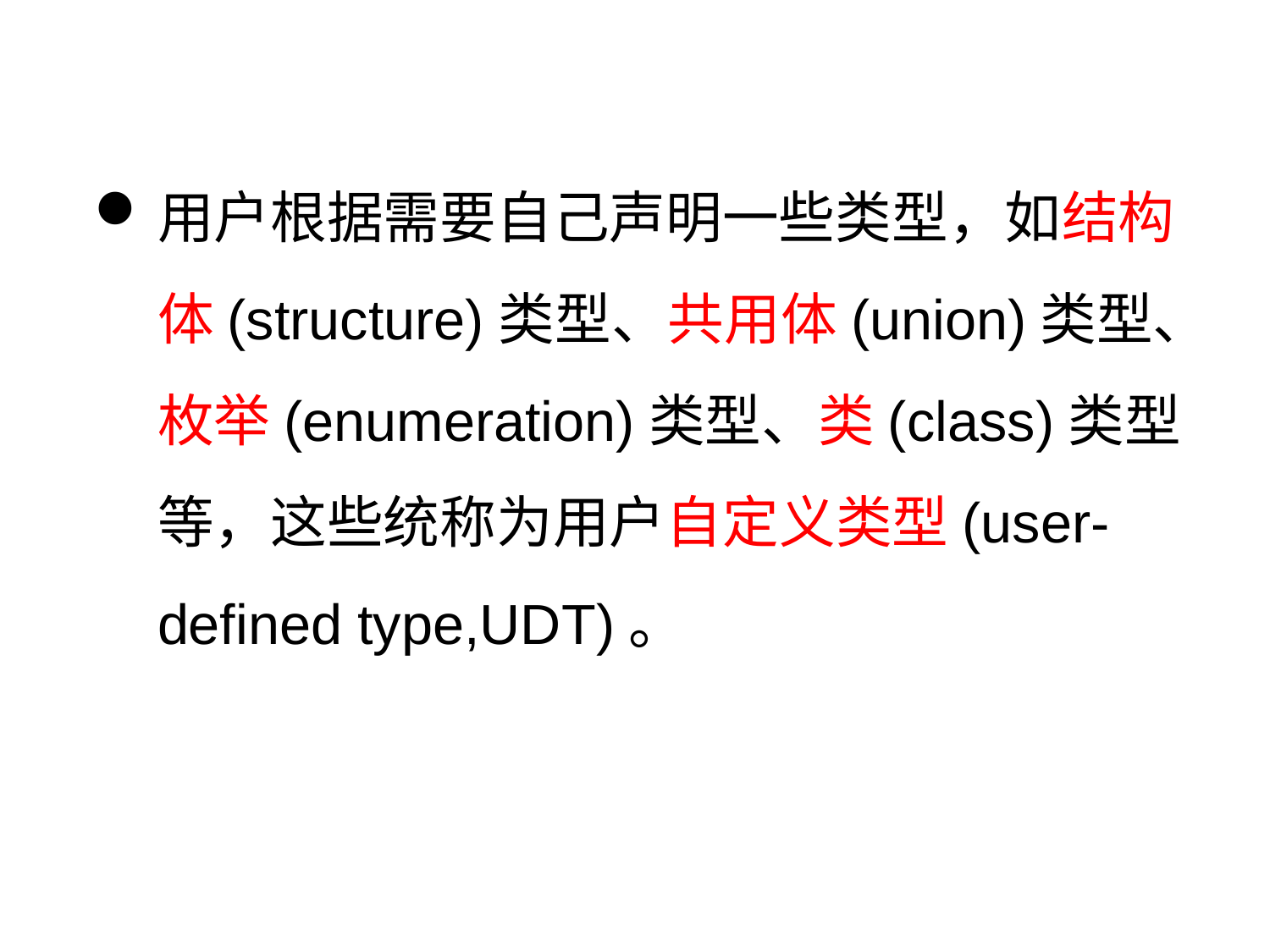

用户根据需要自己声明一些类型，如结构体(structure)类型、共用体(union)类型、枚举(enumeration)类型、类(class)类型等，这些统称为用户自定义类型(user-defined type,UDT)。